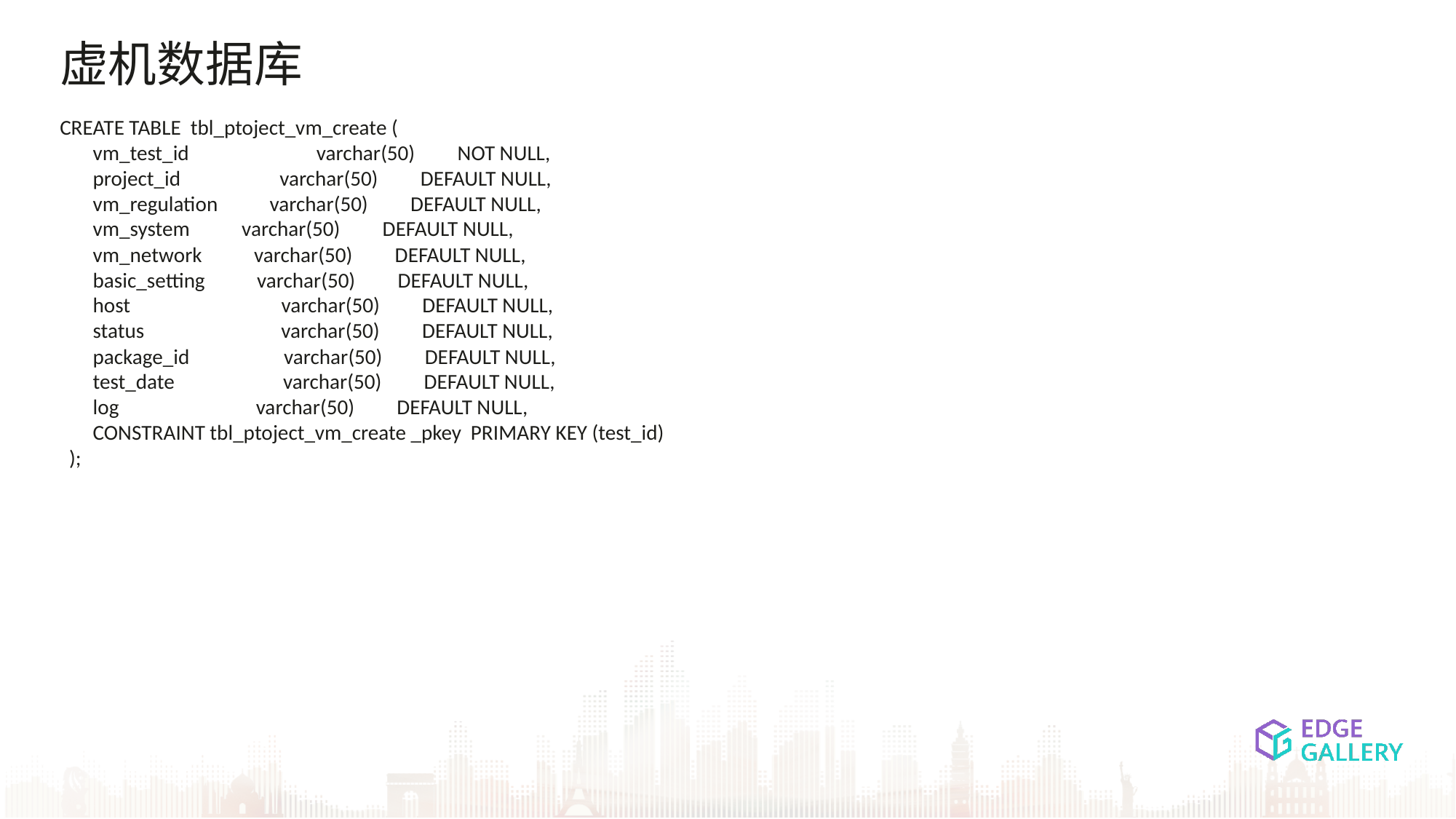

虚机数据库
CREATE TABLE  tbl_ptoject_vm_create (
       vm_test_id                           varchar(50)         NOT NULL,
       project_id                     varchar(50)         DEFAULT NULL,
       vm_regulation           varchar(50)         DEFAULT NULL,
       vm_system           varchar(50)         DEFAULT NULL,
       vm_network           varchar(50)         DEFAULT NULL,
       basic_setting           varchar(50)         DEFAULT NULL,
       host                                varchar(50)         DEFAULT NULL,
       status                             varchar(50)         DEFAULT NULL,
       package_id                    varchar(50)         DEFAULT NULL,
       test_date                       varchar(50)         DEFAULT NULL,
       log                             varchar(50)         DEFAULT NULL,
       CONSTRAINT tbl_ptoject_vm_create _pkey  PRIMARY KEY (test_id)
  );